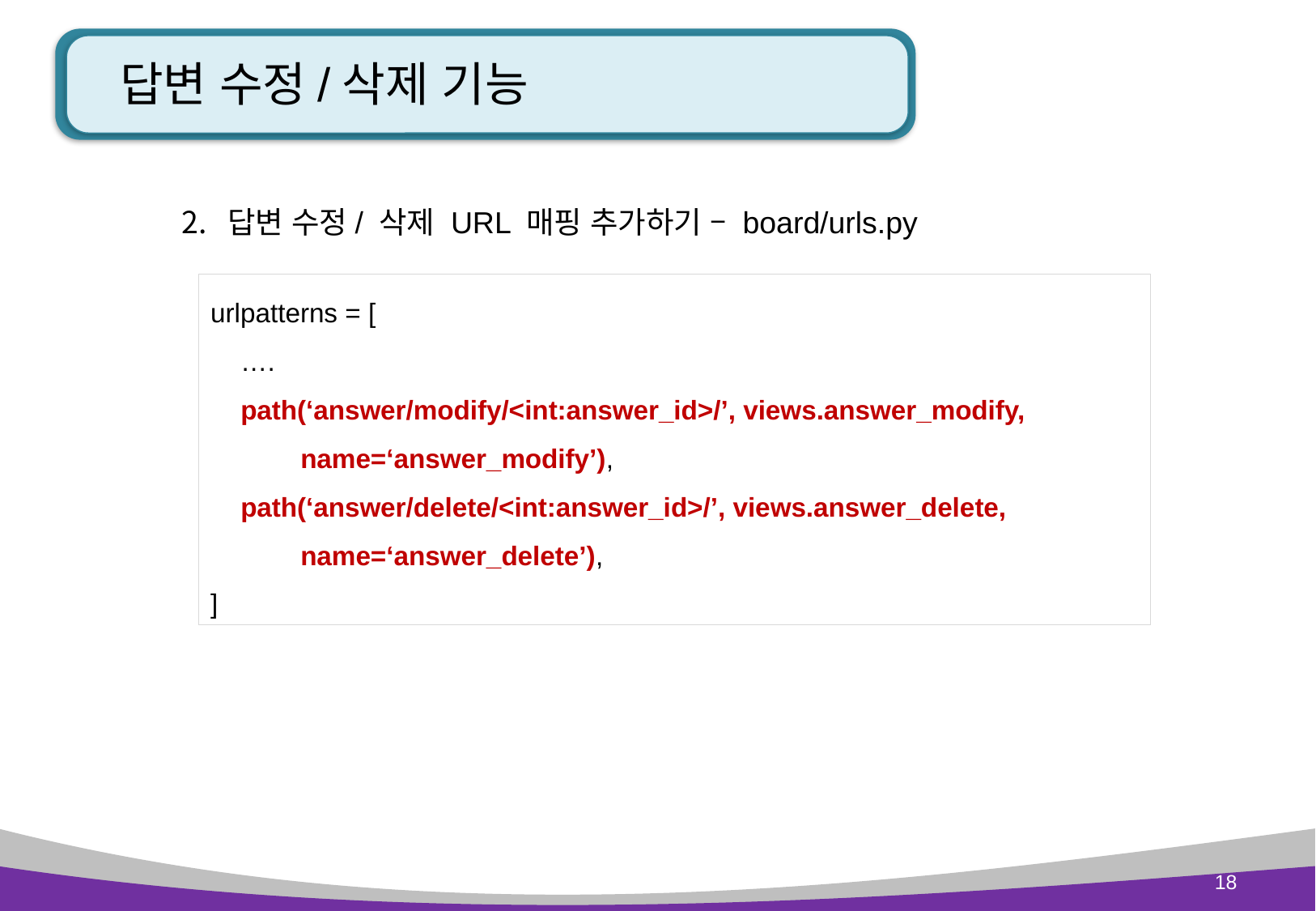

# 답변 수정/삭제 기능
답변 수정/ 삭제 URL 매핑 추가하기 – board/urls.py
urlpatterns = [
    ….
    path(‘answer/modify/<int:answer_id>/’, views.answer_modify,
            name=‘answer_modify’),
    path(‘answer/delete/<int:answer_id>/’, views.answer_delete,
            name=‘answer_delete’),
]
18